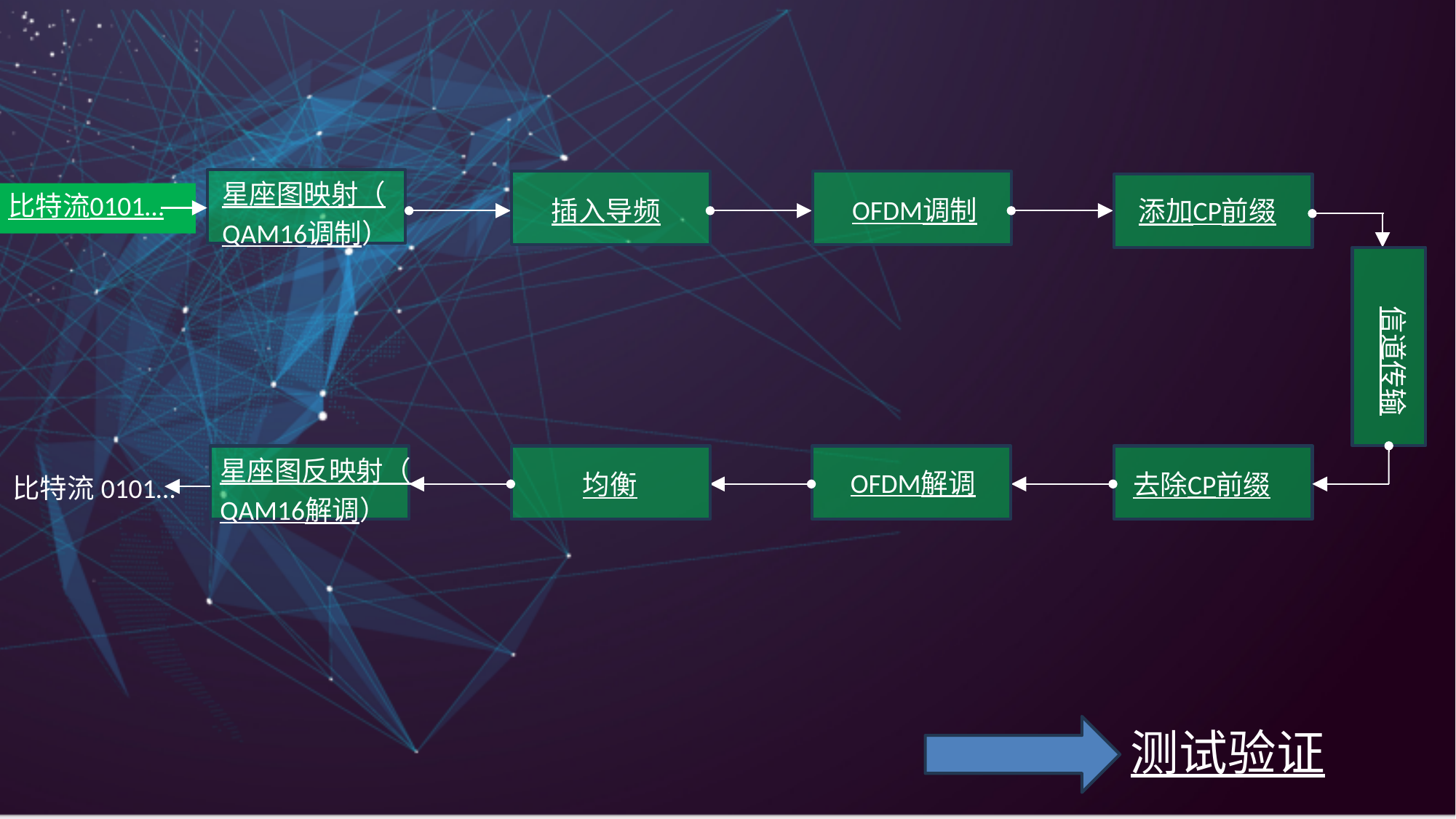

星座图映射（QAM16调制）

比特流0101…
OFDM调制
插入导频
添加CP前缀
信道传输

星座图反映射（QAM16解调）
OFDM解调
均衡
去除CP前缀
比特流0101…

测试验证